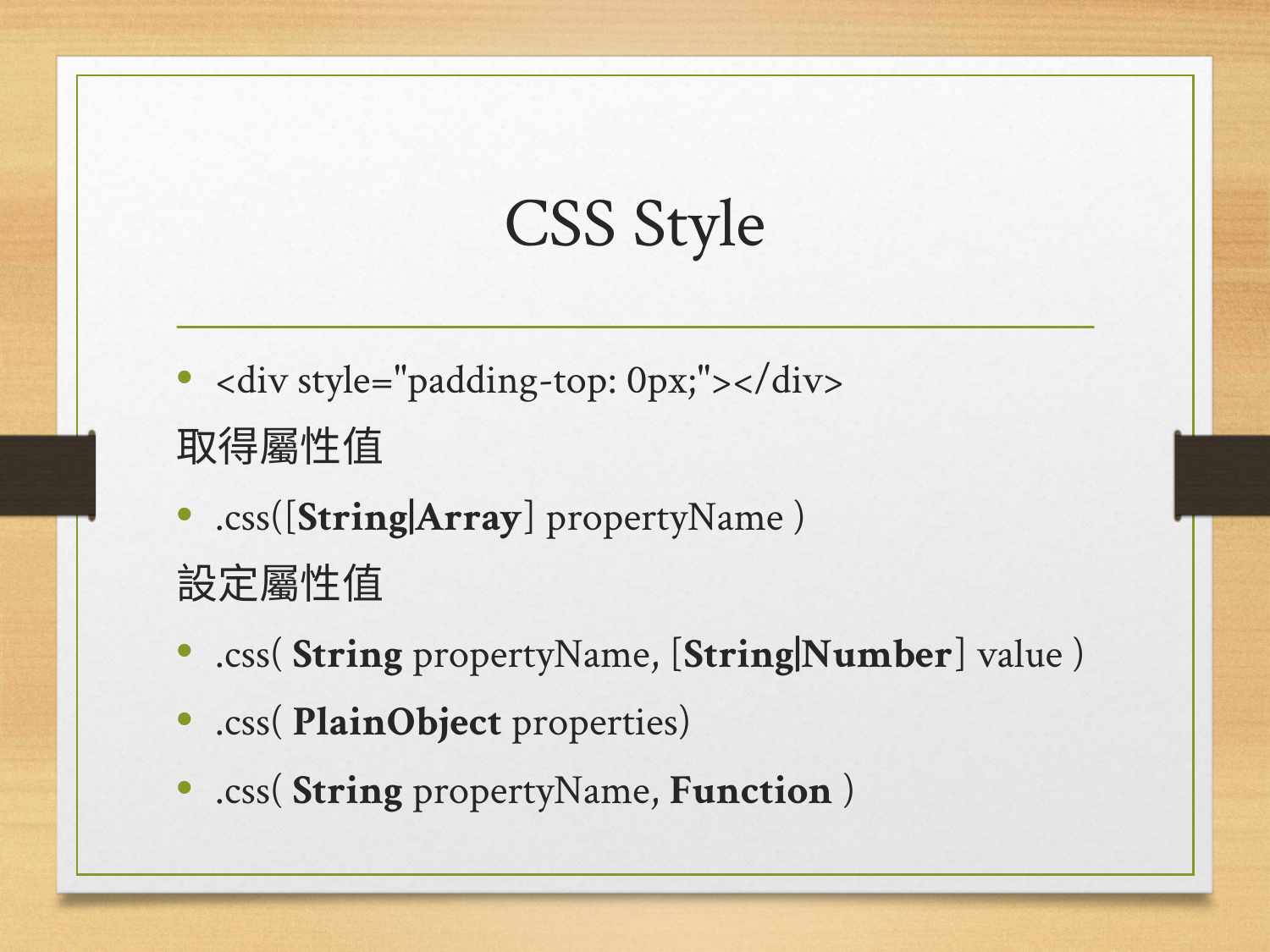

# CSS Style
<div style="padding-top: 0px;"></div>
取得屬性值
.css([String|Array] propertyName )
設定屬性值
.css( String propertyName, [String|Number] value )
.css( PlainObject properties)
.css( String propertyName, Function )